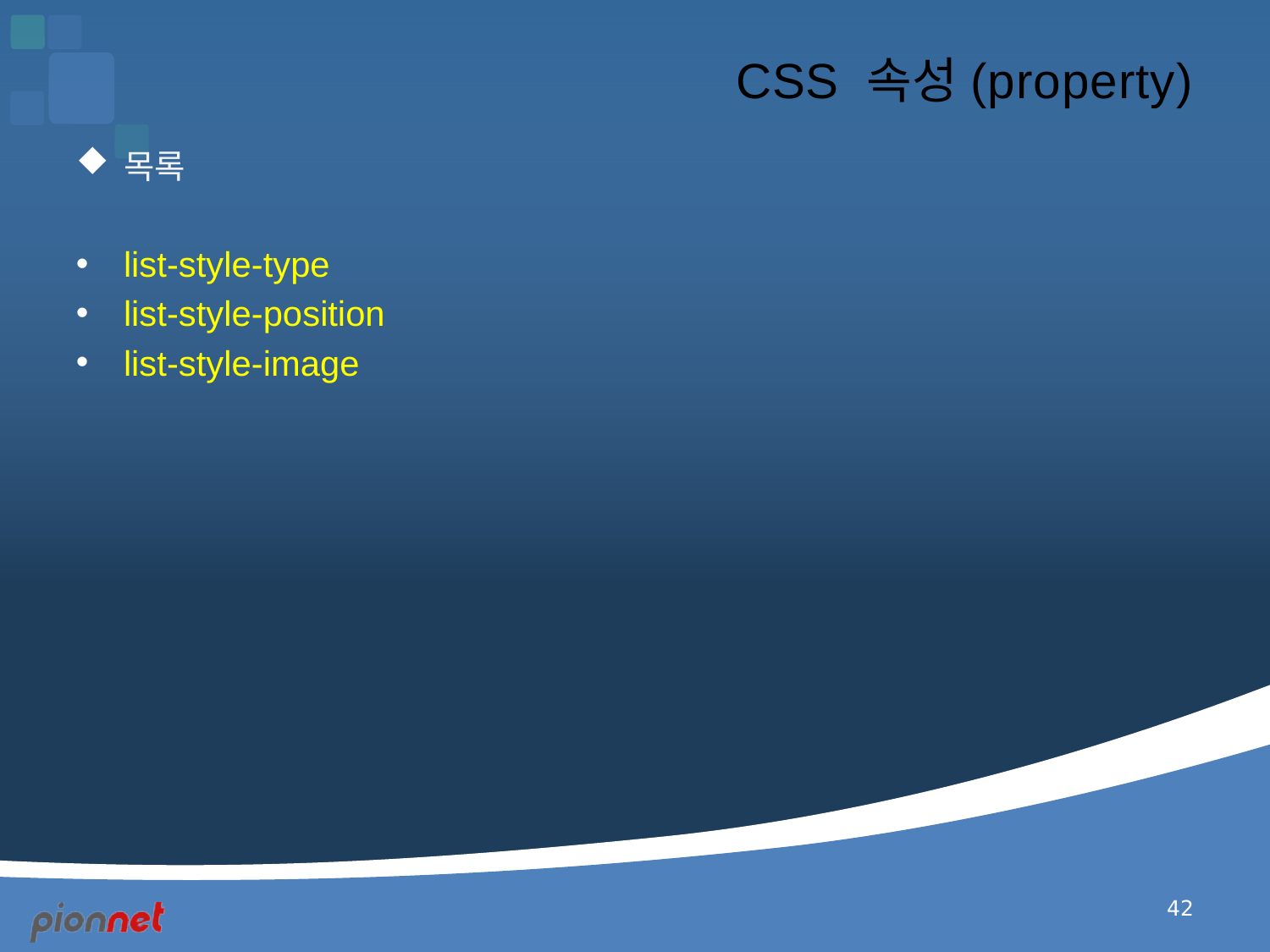

# CSS 속성(property)
목록

list-style-type
list-style-position
list-style-image
42